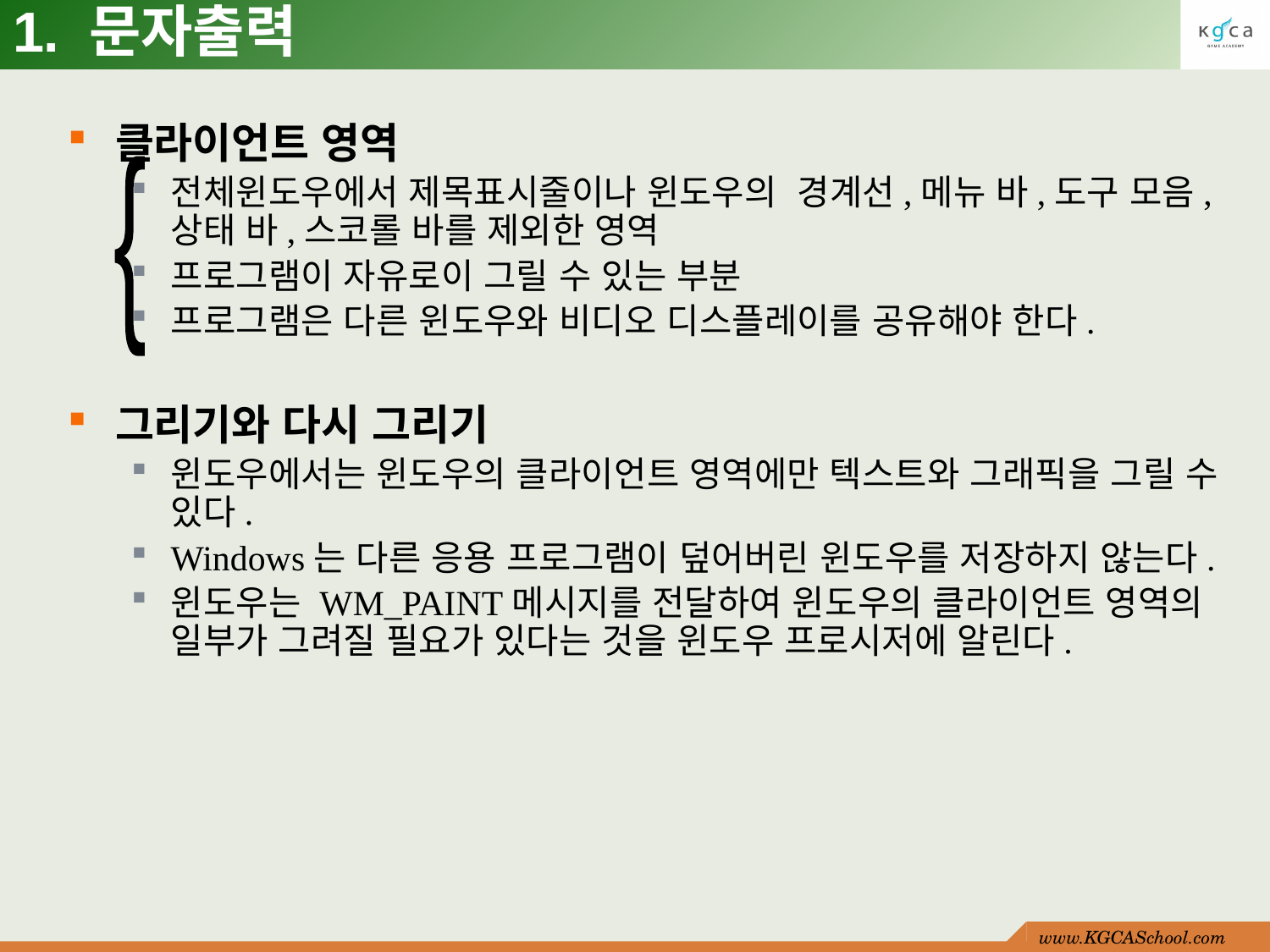

# 1. 문자출력
클라이언트 영역
전체윈도우에서 제목표시줄이나 윈도우의  경계선,메뉴 바,도구 모음,상태 바,스코롤 바를 제외한 영역
프로그램이 자유로이 그릴 수 있는 부분
프로그램은 다른 윈도우와 비디오 디스플레이를 공유해야 한다.

그리기와 다시 그리기
윈도우에서는 윈도우의 클라이언트 영역에만 텍스트와 그래픽을 그릴 수 있다.
Windows는 다른 응용 프로그램이 덮어버린 윈도우를 저장하지 않는다.
윈도우는 WM_PAINT메시지를 전달하여 윈도우의 클라이언트 영역의 일부가 그려질 필요가 있다는 것을 윈도우 프로시저에 알린다.
{